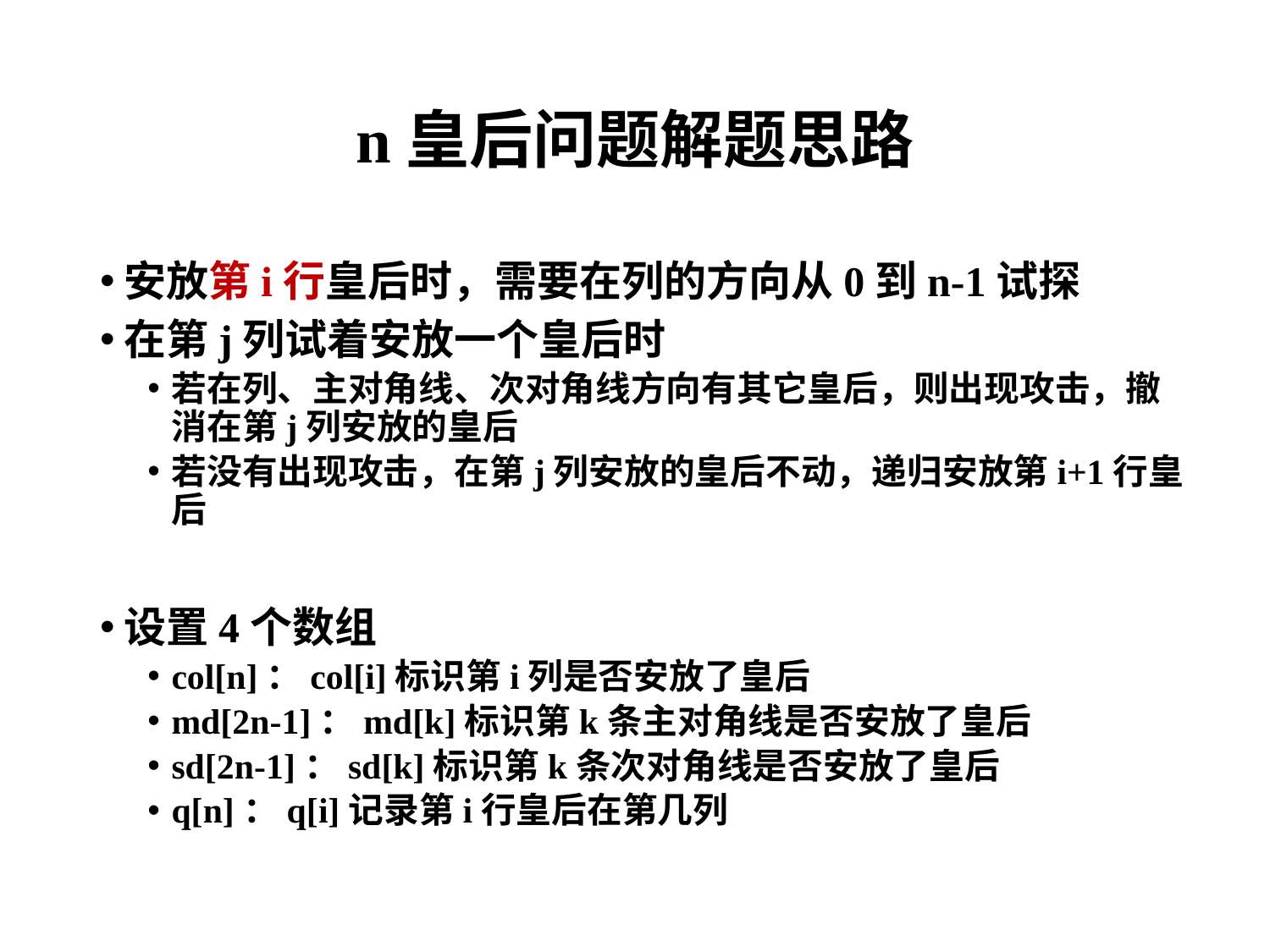

# n皇后问题解题思路
安放第i行皇后时，需要在列的方向从0到n-1试探
在第j列试着安放一个皇后时
若在列、主对角线、次对角线方向有其它皇后，则出现攻击，撤消在第j列安放的皇后
若没有出现攻击，在第j列安放的皇后不动，递归安放第i+1行皇后

设置4个数组
col[n]：col[i]标识第i列是否安放了皇后
md[2n-1]：md[k]标识第k条主对角线是否安放了皇后
sd[2n-1]：sd[k]标识第k条次对角线是否安放了皇后
q[n]：q[i]记录第i行皇后在第几列